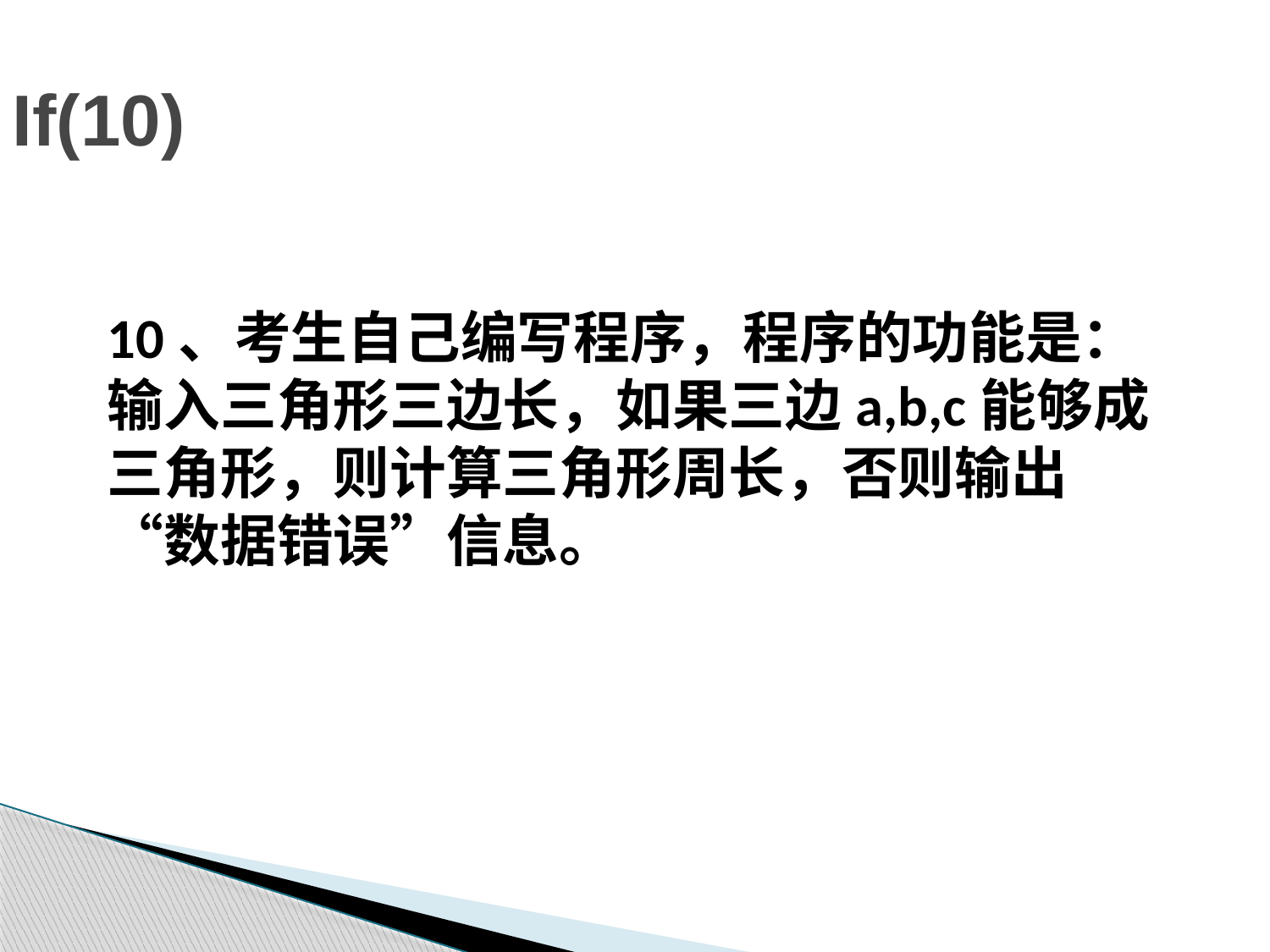

If(10)
10、考生自己编写程序，程序的功能是：输入三角形三边长，如果三边a,b,c能够成三角形，则计算三角形周长，否则输出“数据错误”信息。